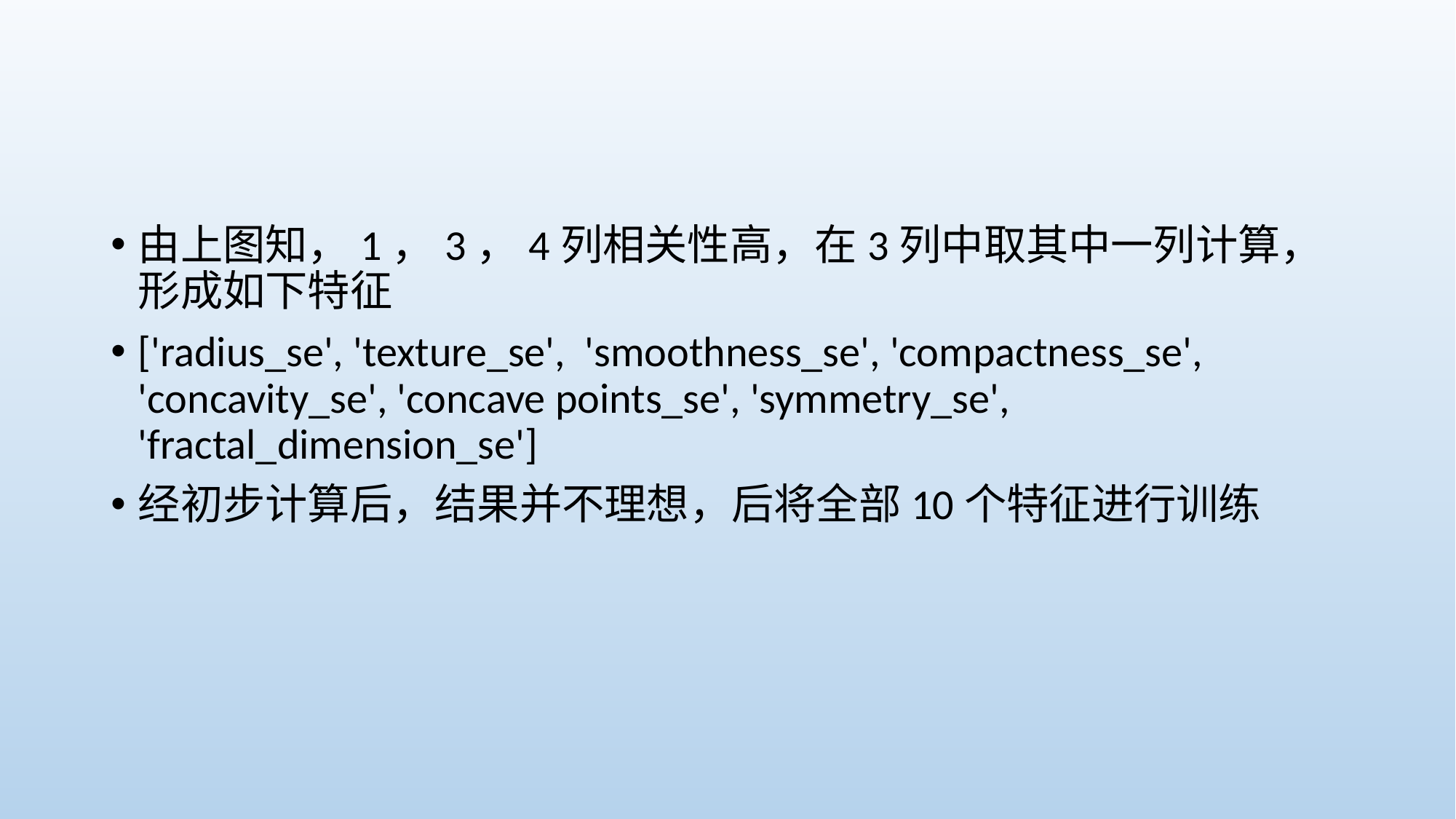

#
由上图知，1，3，4列相关性高，在3列中取其中一列计算，形成如下特征
['radius_se', 'texture_se',  'smoothness_se', 'compactness_se', 'concavity_se', 'concave points_se', 'symmetry_se', 'fractal_dimension_se']
经初步计算后，结果并不理想，后将全部10个特征进行训练